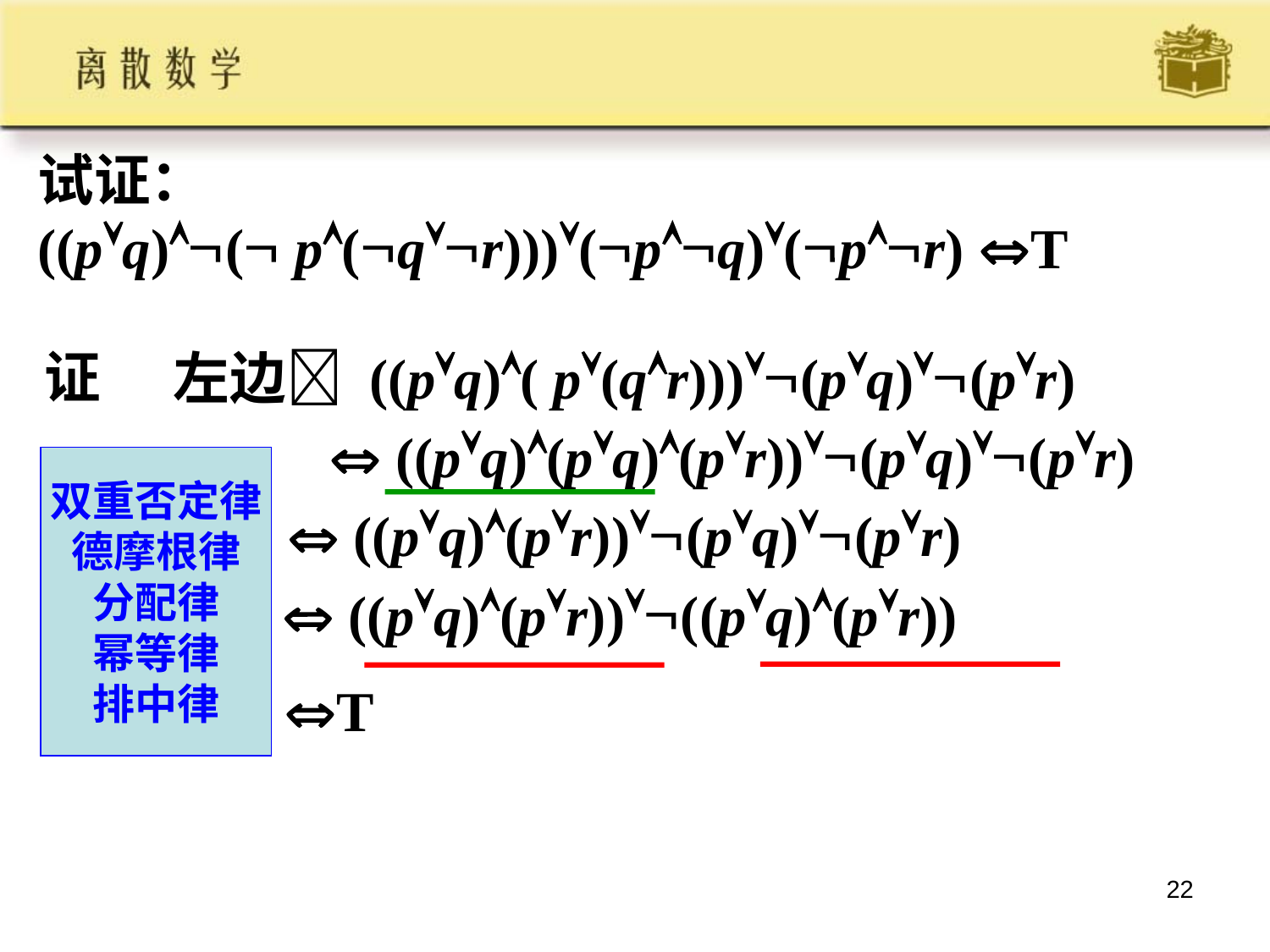

# 试证： ((p∨q)∧¬(¬ p∧(¬q∨¬r)))∨(¬p∧¬q)∨(¬p∧¬r) ⇔T
证

	左边⇔ ((p∨q)∧( p∨(q∧r)))∨¬(p∨q)∨¬(p∨r)
		  ⇔ ((p∨q)∧(p∨q)∧(p∨r))∨¬(p∨q)∨¬(p∨r)
	        ⇔ ((p∨q)∧(p∨r))∨¬(p∨q)∨¬(p∨r)
           ⇔ ((p∨q)∧(p∨r))∨¬((p∨q)∧(p∨r))
         ⇔T
双重否定律
德摩根律
分配律
幂等律
排中律

22